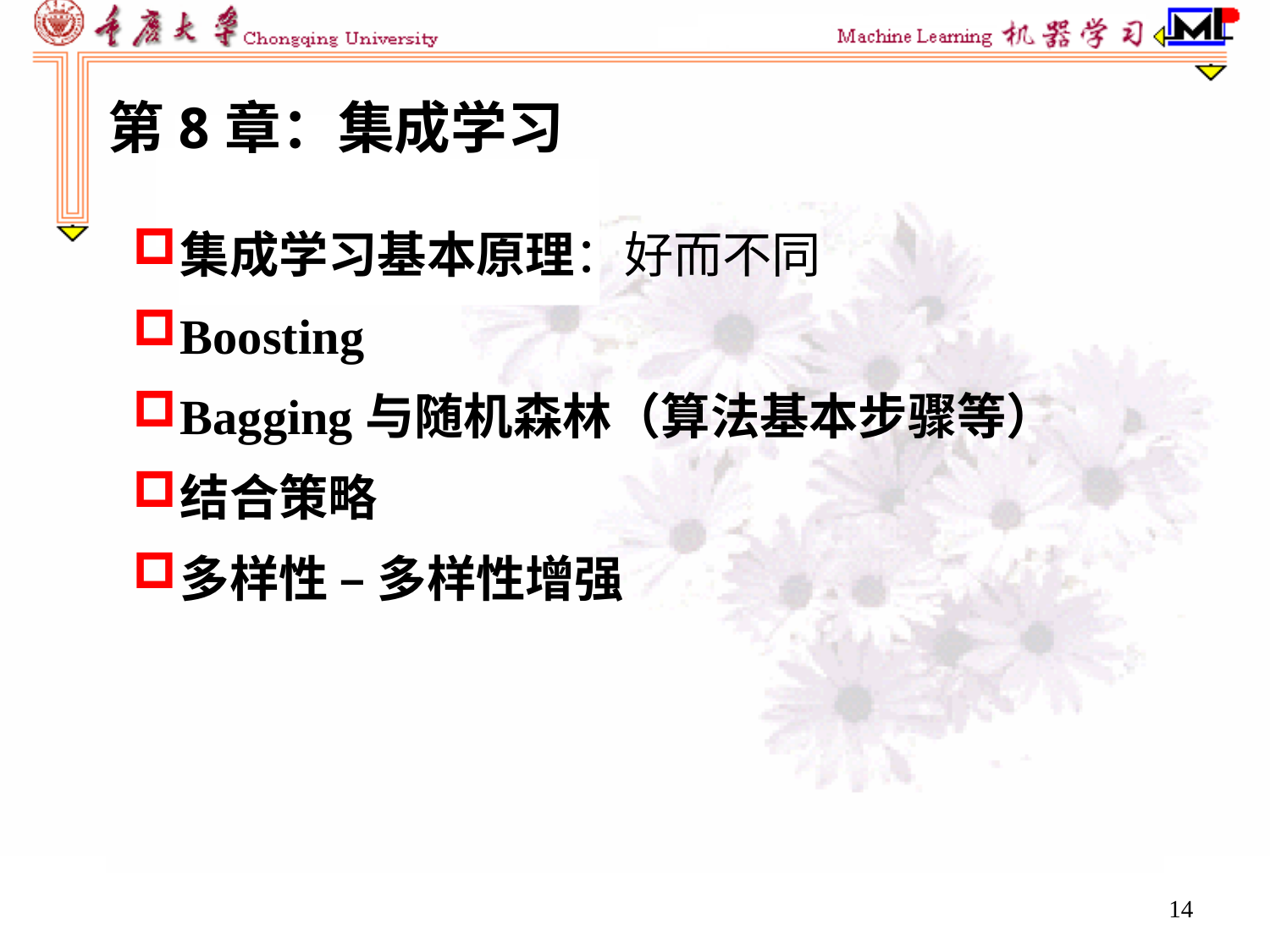

第8章：集成学习

集成学习基本原理：好而不同
Boosting
Bagging与随机森林（算法基本步骤等）
结合策略
多样性 – 多样性增强

14